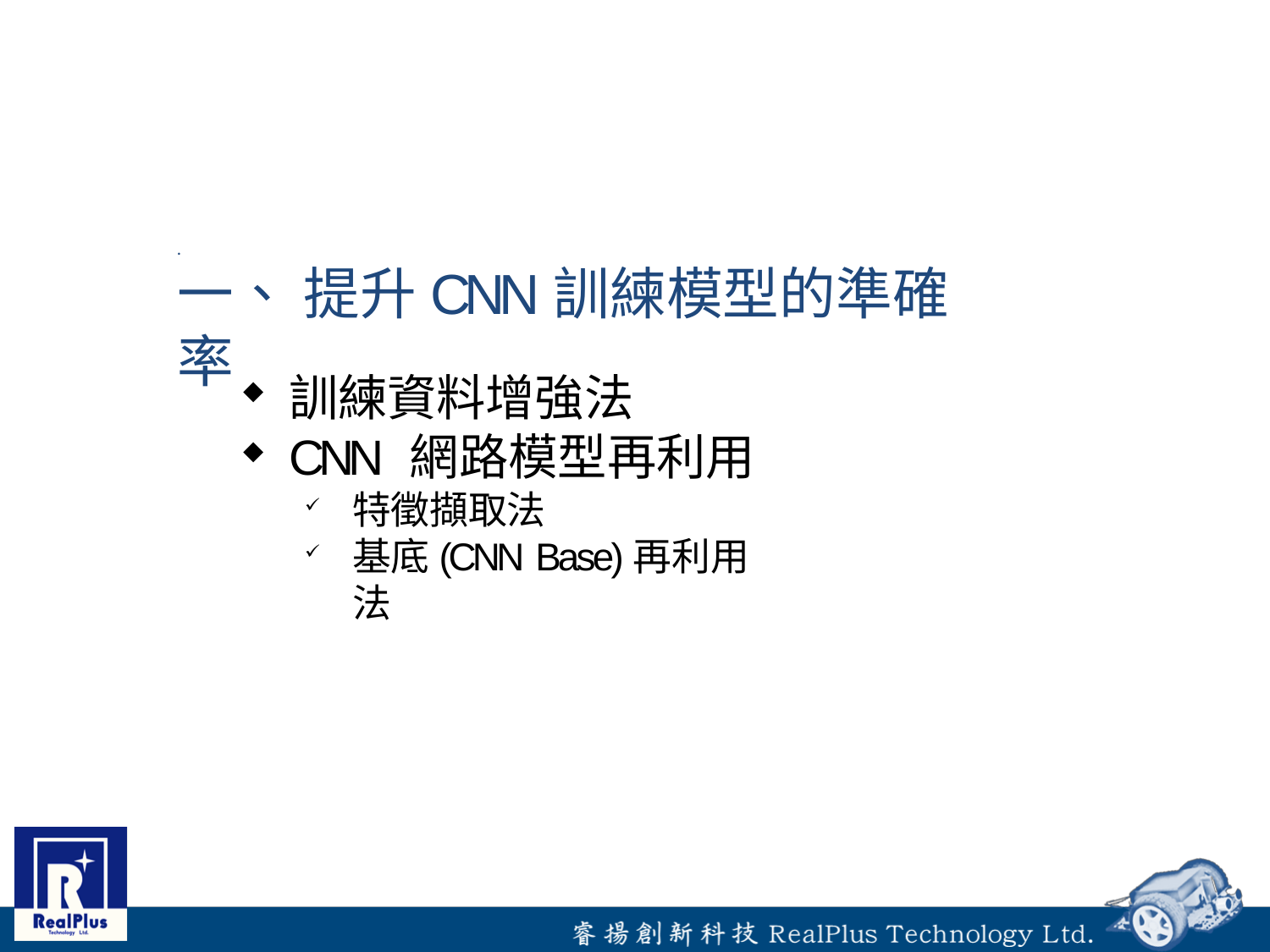

•
# 一、 提升CNN訓練模型的準確率
訓練資料增強法
CNN 網路模型再利用
特徵擷取法
基底(CNN Base)再利用法